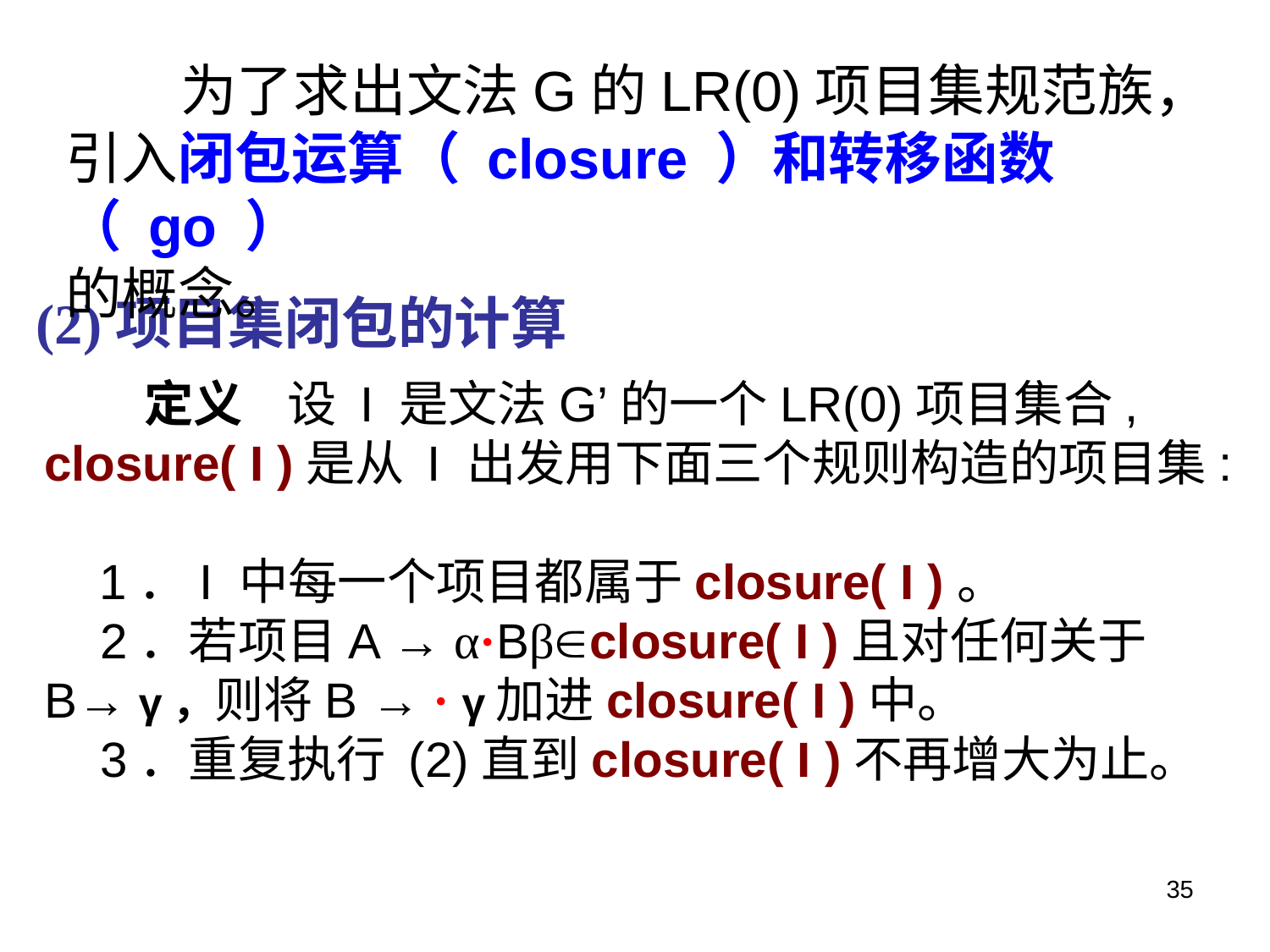

为了求出文法G的LR(0)项目集规范族，
引入闭包运算（ closure ）和转移函数（ go ）
的概念。
(2)项目集闭包的计算
        定义    设 I 是文法G’的一个LR(0)项目集合, closure( I )是从 I 出发用下面三个规则构造的项目集:
    1．I 中每一个项目都属于closure( I )。
    2．若项目A → α·Bβ∈closure( I )且对任何关于     B→ γ，则将B → · γ加进closure( I )中。
    3．重复执行 (2)直到closure( I )不再增大为止。

35